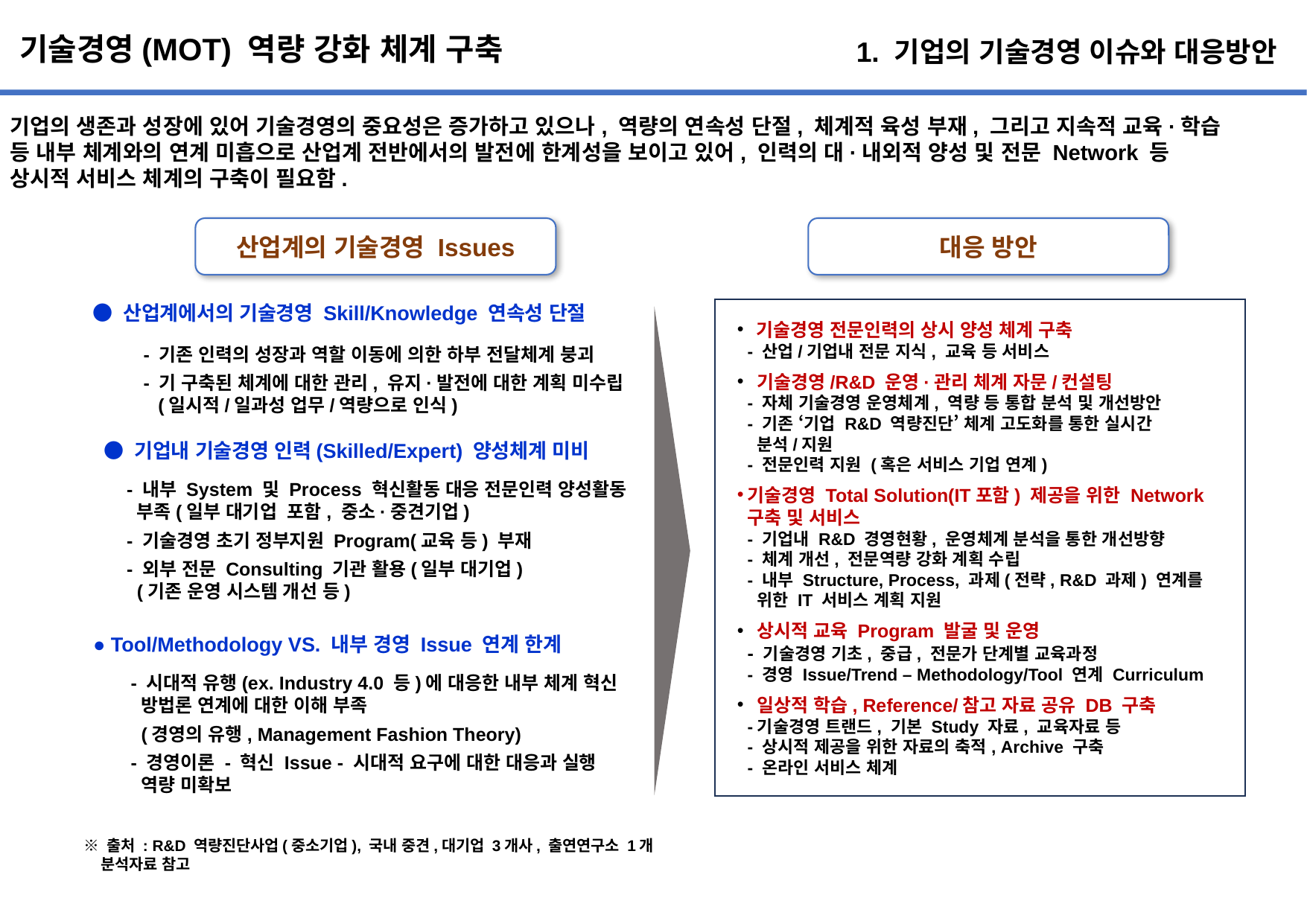

기술경영(MOT) 역량 강화 체계 구축
# 1. 기업의 기술경영 이슈와 대응방안
기업의 생존과 성장에 있어 기술경영의 중요성은 증가하고 있으나, 역량의 연속성 단절, 체계적 육성 부재, 그리고 지속적 교육·학습
등 내부 체계와의 연계 미흡으로 산업계 전반에서의 발전에 한계성을 보이고 있어, 인력의 대·내외적 양성 및 전문 Network 등
상시적 서비스 체계의 구축이 필요함.
산업계의 기술경영 Issues
대응 방안
● 산업계에서의 기술경영 Skill/Knowledge 연속성 단절
 기술경영 전문인력의 상시 양성 체계 구축
- 산업/기업내 전문 지식, 교육 등 서비스
 기술경영/R&D 운영·관리 체계 자문/컨설팅
- 자체 기술경영 운영체계, 역량 등 통합 분석 및 개선방안
- 기존 ‘기업 R&D 역량진단’ 체계 고도화를 통한 실시간
  분석/지원
- 전문인력 지원 (혹은 서비스 기업 연계)
기술경영 Total Solution(IT포함) 제공을 위한 Network 구축 및 서비스
- 기업내 R&D 경영현황, 운영체계 분석을 통한 개선방향
- 체계 개선, 전문역량 강화 계획 수립
- 내부 Structure, Process, 과제(전략, R&D 과제) 연계를
  위한 IT 서비스 계획 지원
 상시적 교육 Program 발굴 및 운영
- 기술경영 기초, 중급, 전문가 단계별 교육과정
- 경영 Issue/Trend – Methodology/Tool 연계 Curriculum
 일상적 학습, Reference/참고 자료 공유 DB 구축
-기술경영 트랜드, 기본 Study 자료, 교육자료 등
- 상시적 제공을 위한 자료의 축적, Archive 구축
- 온라인 서비스 체계
- 기존 인력의 성장과 역할 이동에 의한 하부 전달체계 붕괴
- 기 구축된 체계에 대한 관리, 유지·발전에 대한 계획 미수립
  (일시적/일과성 업무/역량으로 인식)
● 기업내 기술경영 인력(Skilled/Expert) 양성체계 미비
- 내부 System 및 Process 혁신활동 대응 전문인력 양성활동
  부족(일부 대기업  포함, 중소·중견기업)
- 기술경영 초기 정부지원 Program(교육 등) 부재
- 외부 전문 Consulting 기관 활용(일부 대기업)
  (기존 운영 시스템 개선 등)

● Tool/Methodology VS. 내부 경영 Issue 연계 한계
- 시대적 유행(ex. Industry 4.0 등)에 대응한 내부 체계 혁신
  방법론 연계에 대한 이해 부족
  (경영의 유행, Management Fashion Theory)
- 경영이론 - 혁신 Issue - 시대적 요구에 대한 대응과 실행
  역량 미확보
※ 출처 : R&D 역량진단사업(중소기업), 국내 중견,대기업 3개사, 출연연구소 1개
    분석자료 참고